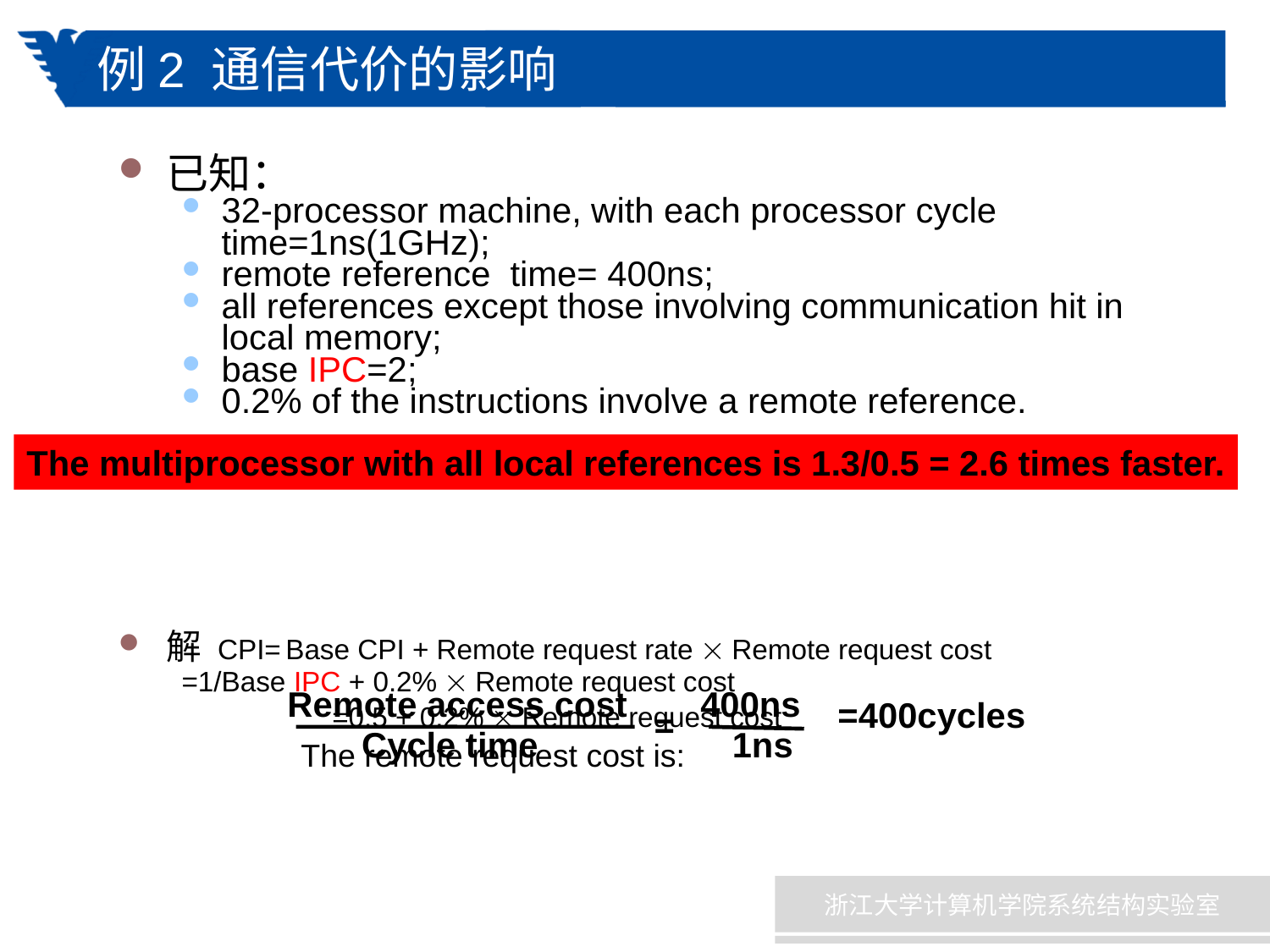

# 例2 通信代价的影响
已知：
32-processor machine, with each processor cycle time=1ns(1GHz);
remote reference  time= 400ns;
all references except those involving communication hit in local memory;
base IPC=2;
0.2% of the instructions involve a remote reference.

解 CPI= Base CPI + Remote request rate × Remote request cost 		     =1/Base IPC + 0.2% × Remote request cost
		     =0.5 + 0.2% × Remote request cost
		 The remote request cost is:

                           CPI=0.5 + 0.8 = 1.3
The multiprocessor with all local references is 1.3/0.5 = 2.6 times faster.
Remote access cost
400ns
=400cycles
=
Cycle time
1ns